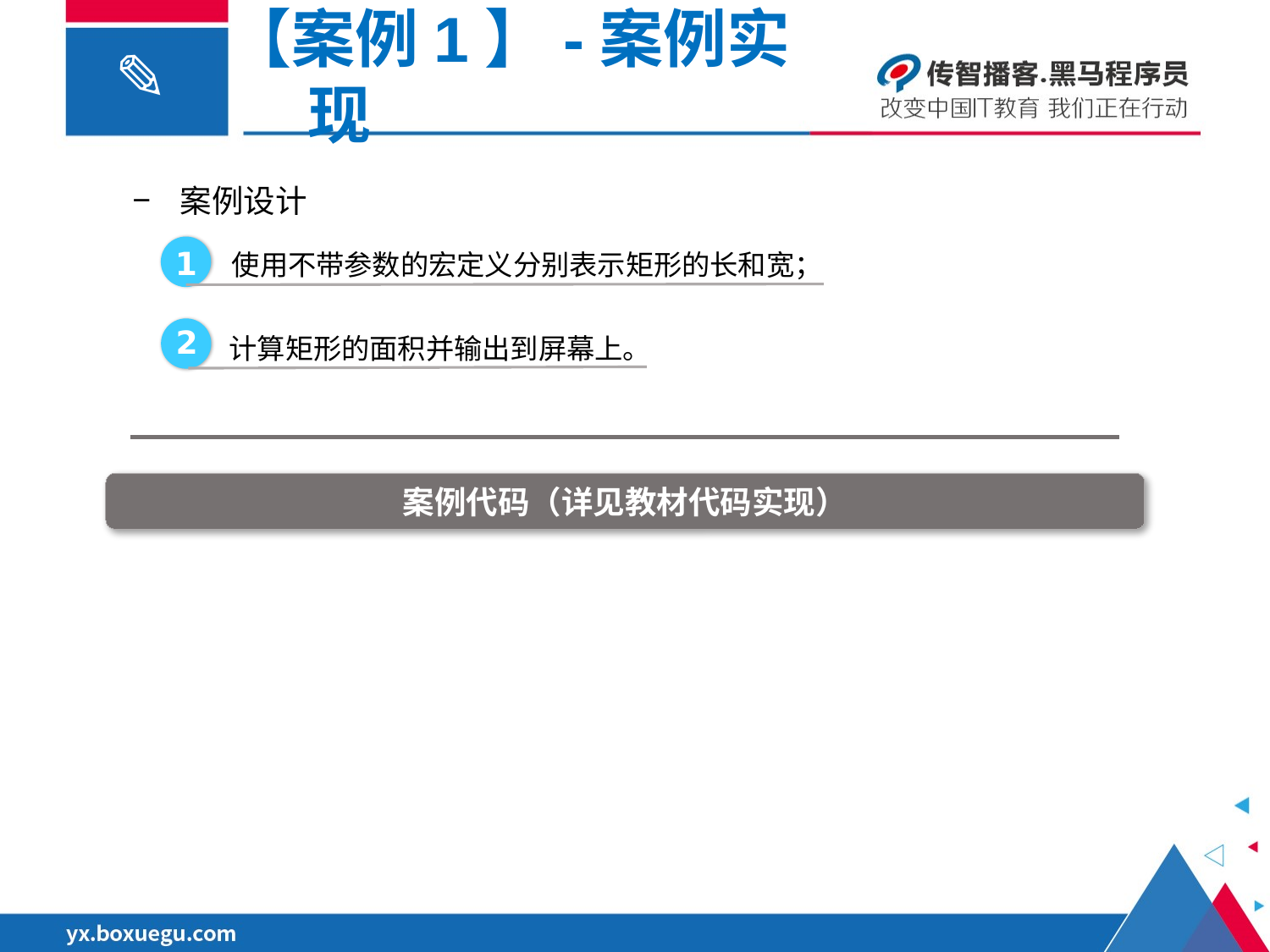

【案例1】-案例实现
案例设计
使用不带参数的宏定义分别表示矩形的长和宽；

1
计算矩形的面积并输出到屏幕上。
2

案例代码（详见教材代码实现）